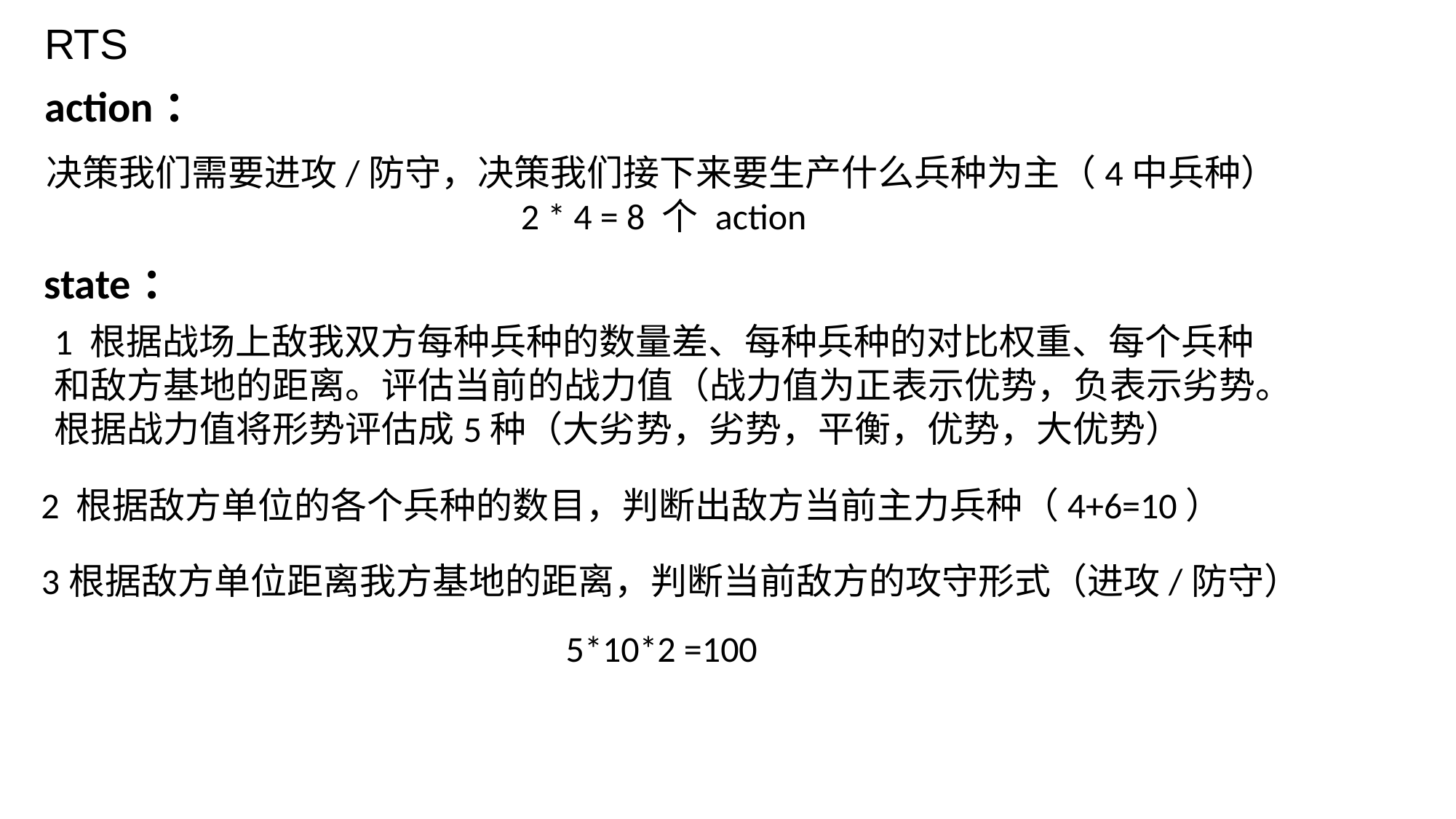

RTS
action：
决策我们需要进攻/防守，决策我们接下来要生产什么兵种为主（4中兵种）
                                                          2 * 4 = 8 个 action
state：
1 根据战场上敌我双方每种兵种的数量差、每种兵种的对比权重、每个兵种
和敌方基地的距离。评估当前的战力值（战力值为正表示优势，负表示劣势。
根据战力值将形势评估成5种（大劣势，劣势，平衡，优势，大优势）
2 根据敌方单位的各个兵种的数目，判断出敌方当前主力兵种（4+6=10）
3根据敌方单位距离我方基地的距离，判断当前敌方的攻守形式（进攻/防守）
5*10*2 =100